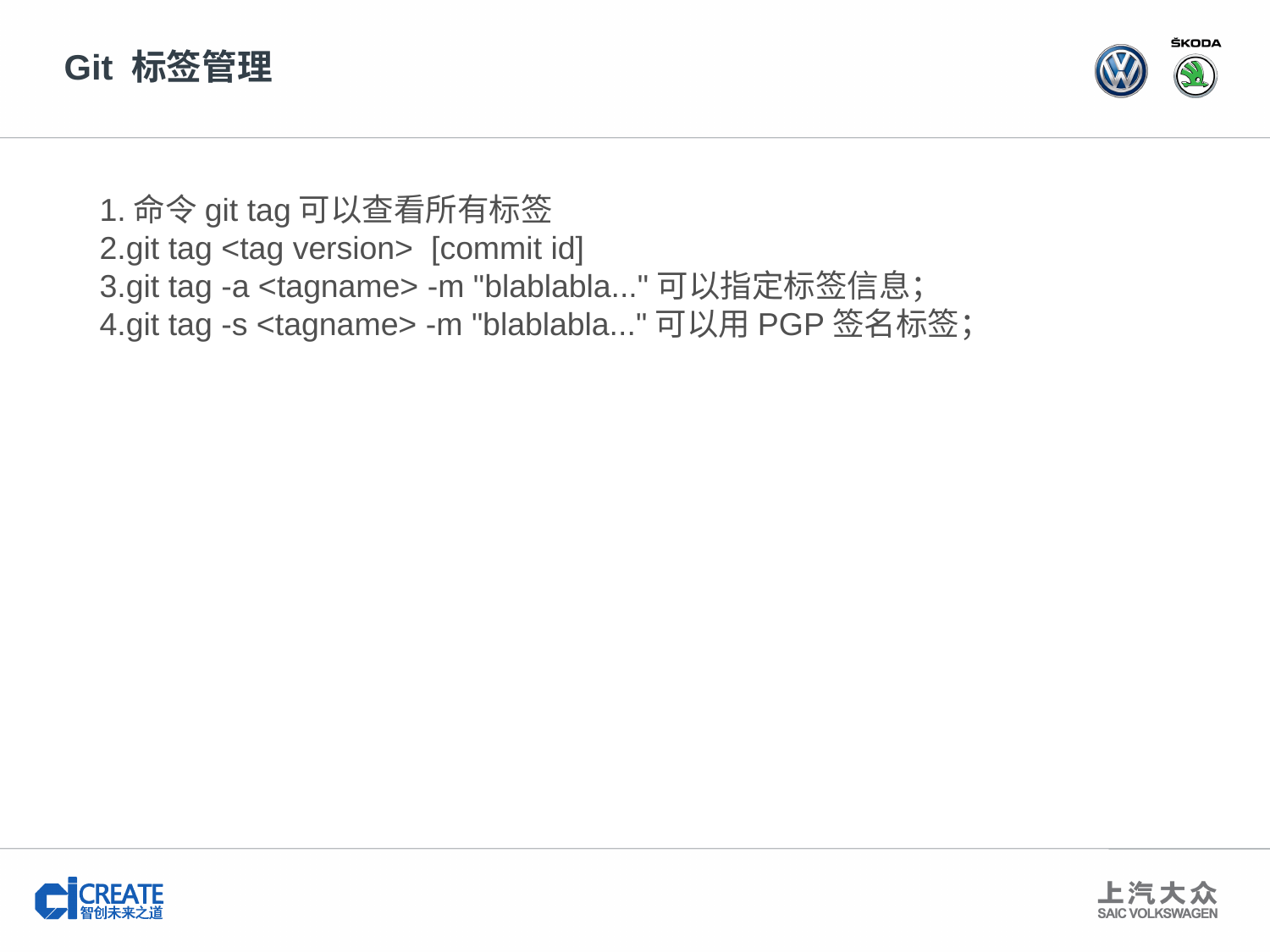

# Git 标签管理

1.命令git tag可以查看所有标签
2.git tag <tag version>  [commit id]
3.git tag -a <tagname> -m "blablabla..."可以指定标签信息；
4.git tag -s <tagname> -m "blablabla..."可以用PGP签名标签；